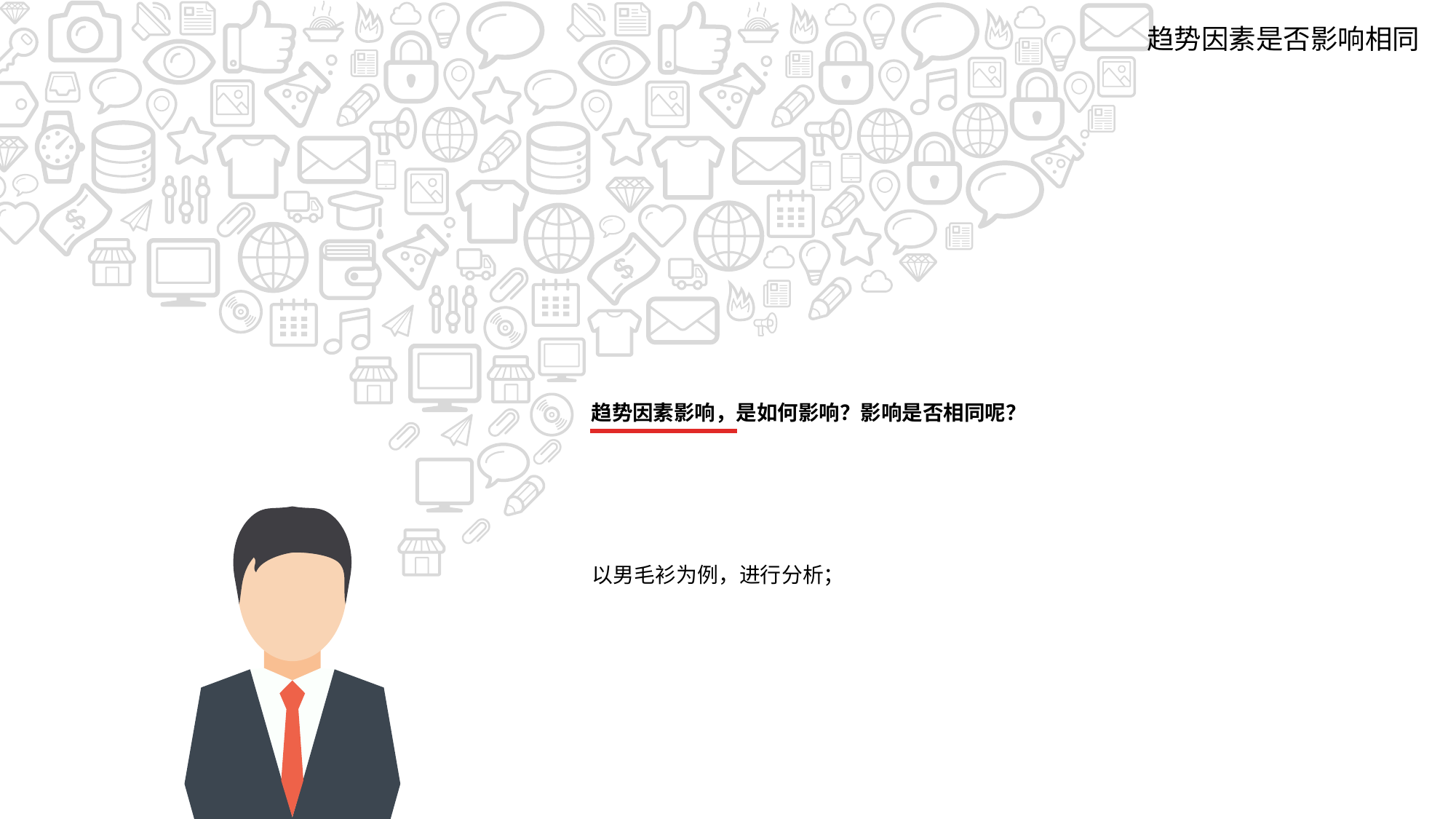

趋势因素是否影响相同
趋势因素影响，是如何影响？影响是否相同呢？

以男毛衫为例，进行分析；